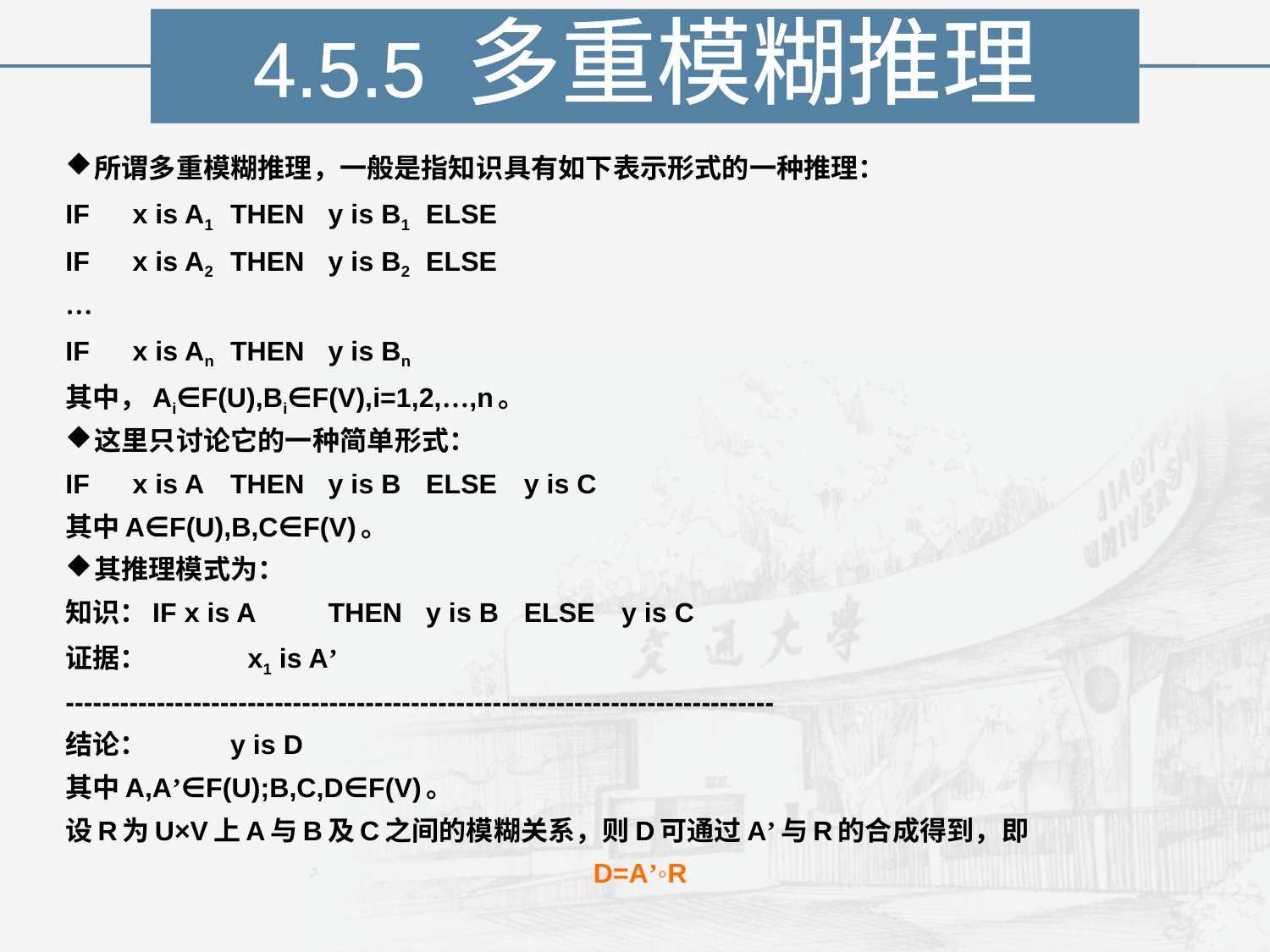

4.5.5 多重模糊推理
所谓多重模糊推理，一般是指知识具有如下表示形式的一种推理：
IF 		x is A1	THEN		y is B1	ELSE
IF 		x is A2	THEN		y is B2	ELSE
…
IF 		x is An	THEN		y is Bn
其中，Ai∈F(U),Bi∈F(V),i=1,2,…,n。
这里只讨论它的一种简单形式：
IF 		x is A 	THEN		y is B		ELSE		y is C
其中A∈F(U),B,C∈F(V)。
其推理模式为：
知识：IF x is A 		THEN 	y is B	ELSE	y is C
证据：	  x1 is A’
------------------------------------------------------------------------------
结论：				y is D
其中A,A’∈F(U);B,C,D∈F(V)。
设R为U×V上A与B及C之间的模糊关系，则D可通过A’与R的合成得到，即
D=A’◦R
63